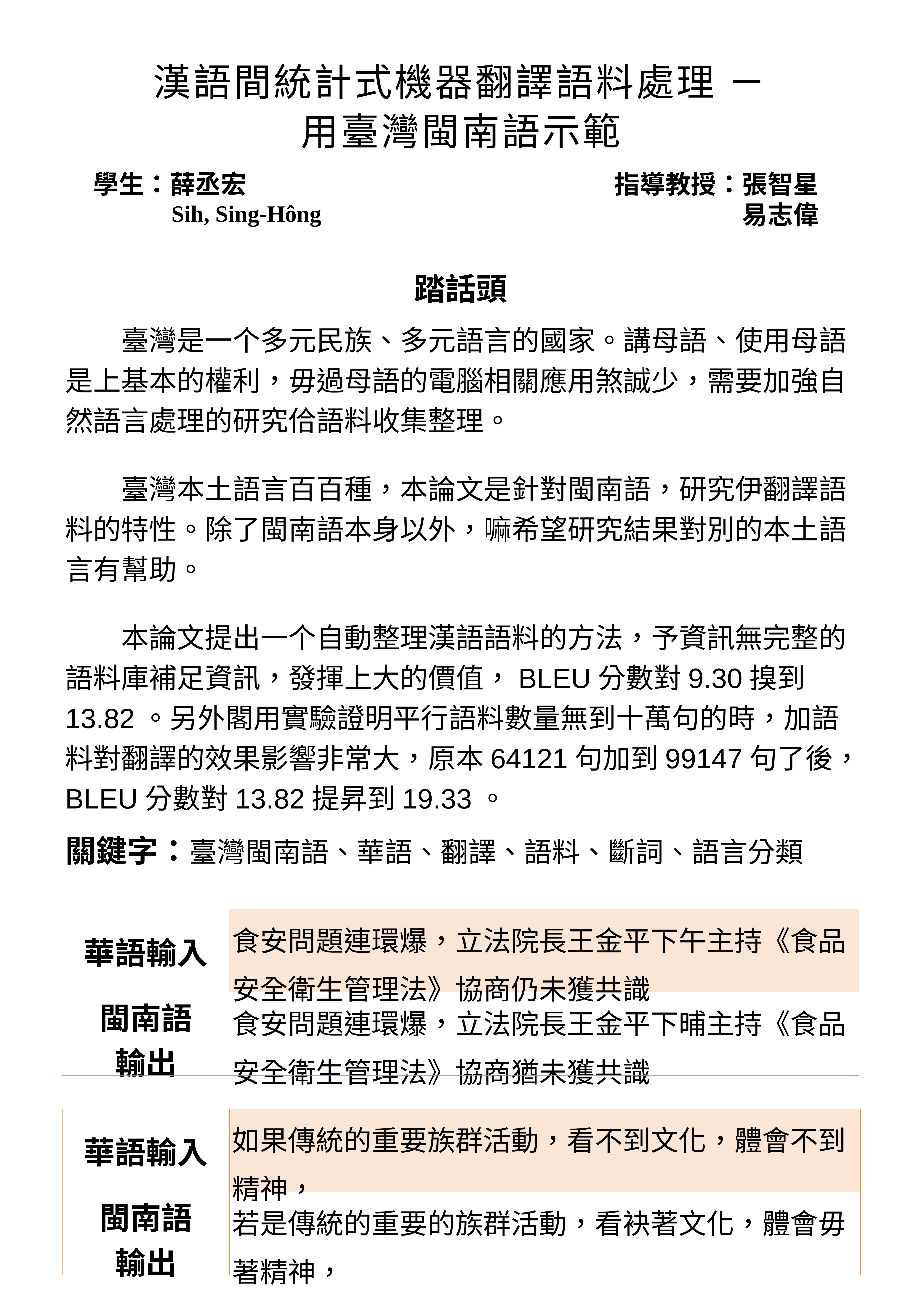

# 漢語間統計式機器翻譯語料處理 － 用臺灣閩南語示範
學生：薛丞宏
　　　　Sih, Sing-Hông
指導教授：張智星
　　　　　易志偉
踏話頭
　　臺灣是一个多元民族、多元語言的國家。講母語、使用母語是上基本的權利，毋過母語的電腦相關應用煞誠少，需要加強自然語言處理的研究佮語料收集整理。

　　臺灣本土語言百百種，本論文是針對閩南語，研究伊翻譯語料的特性。除了閩南語本身以外，嘛希望研究結果對別的本土語言有幫助。

　　本論文提出一个自動整理漢語語料的方法，予資訊無完整的語料庫補足資訊，發揮上大的價值，BLEU分數對9.30搝到13.82。另外閣用實驗證明平行語料數量無到十萬句的時，加語料對翻譯的效果影響非常大，原本64121句加到99147句了後，BLEU分數對13.82提昇到19.33。
關鍵字：臺灣閩南語、華語、翻譯、語料、斷詞、語言分類
| 華語輸入 | 食安問題連環爆，立法院長王金平下午主持《食品安全衛生管理法》協商仍未獲共識 |
| --- | --- |
| 閩南語 輸出 | 食安問題連環爆，立法院長王金平下晡主持《食品安全衛生管理法》協商猶未獲共識 |
| 華語輸入 | 如果傳統的重要族群活動，看不到文化，體會不到精神， |
| --- | --- |
| 閩南語 輸出 | 若是傳統的重要的族群活動，看袂著文化，體會毋著精神， |